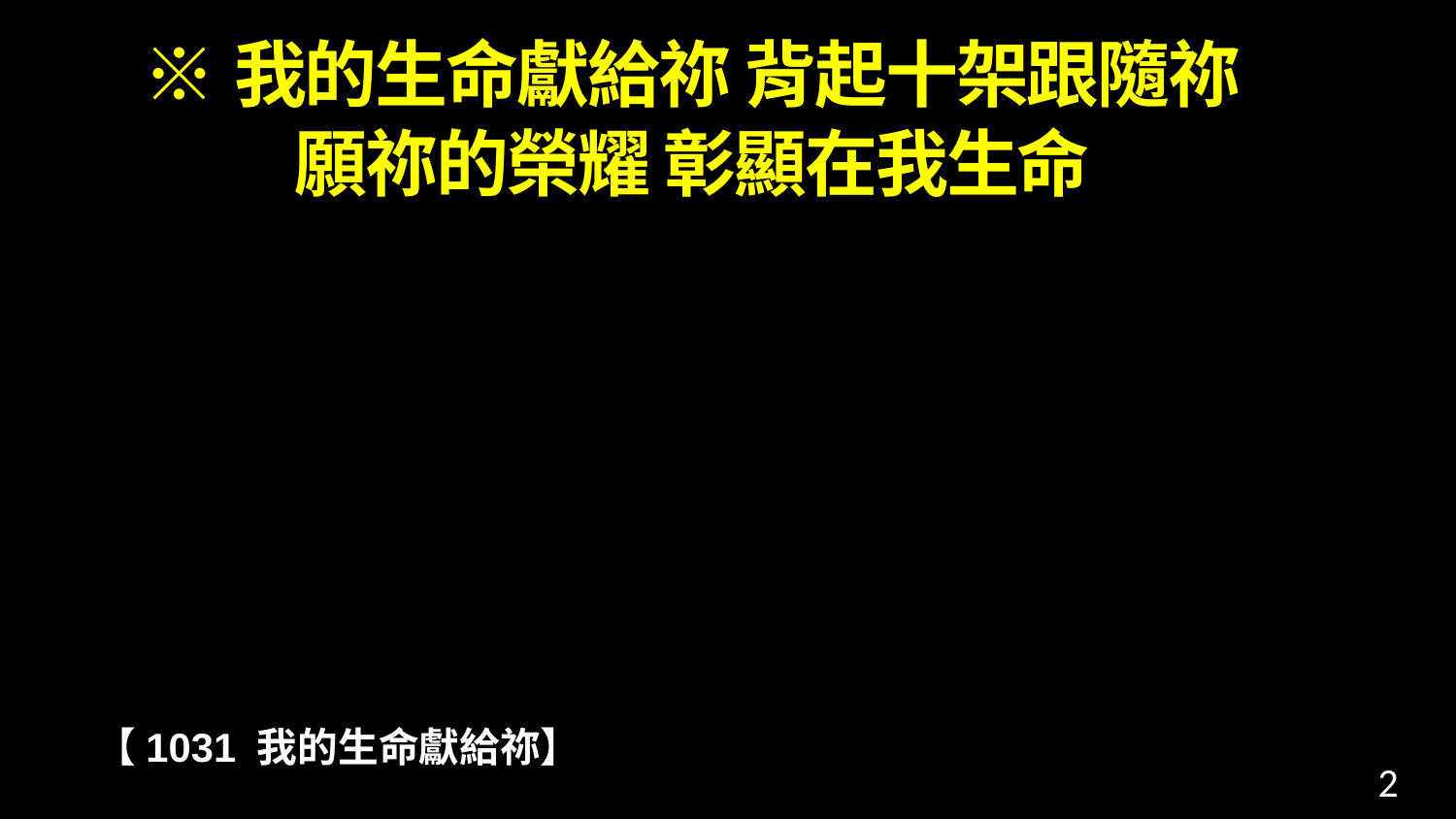

# ※我的生命獻給祢 背起十架跟隨祢　 願祢的榮耀 彰顯在我生命
【1031 我的生命獻給祢】
2